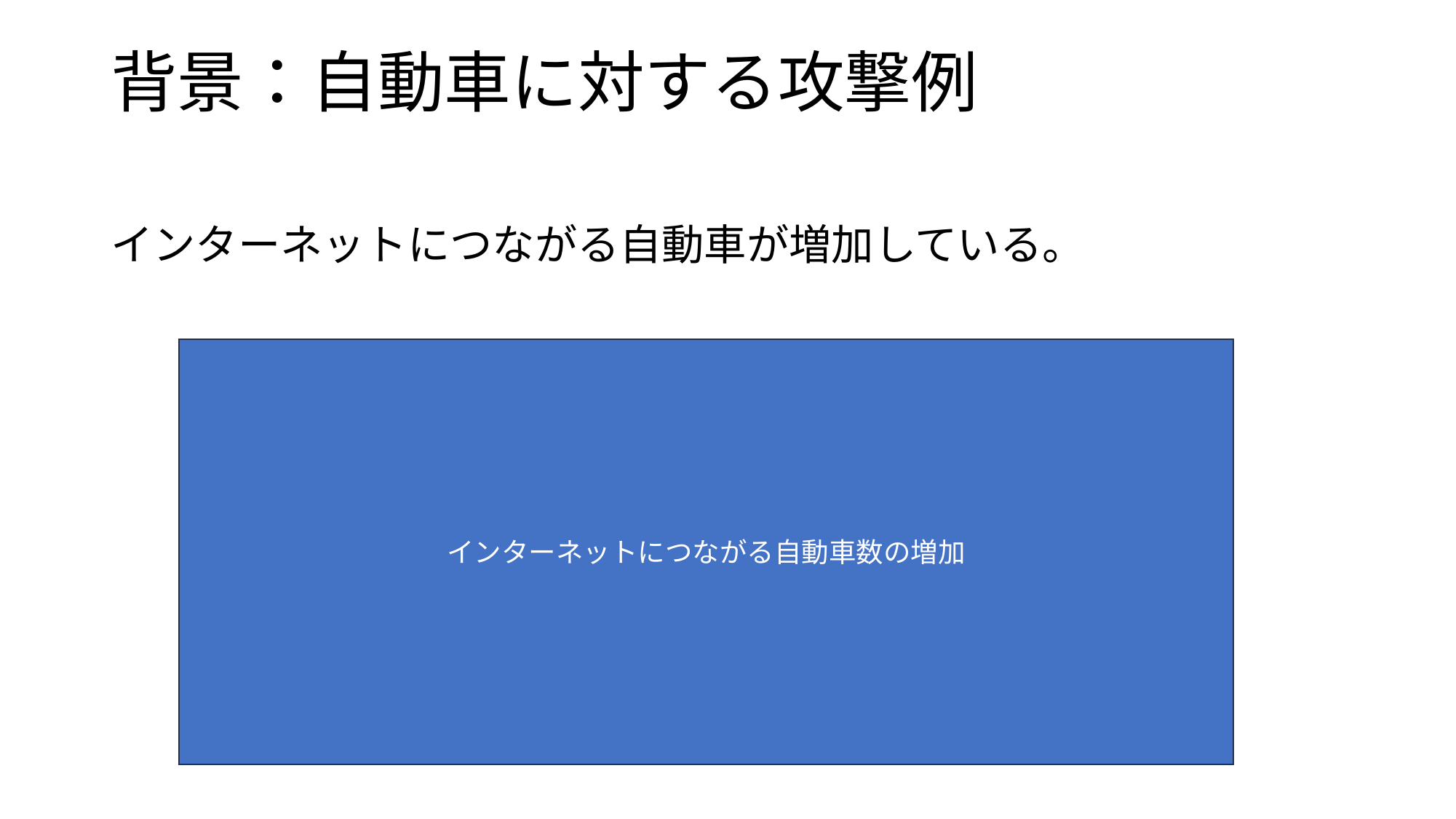

# 背景：自動車に対する攻撃例
インターネットにつながる自動車が増加している。
インターネットにつながる自動車数の増加